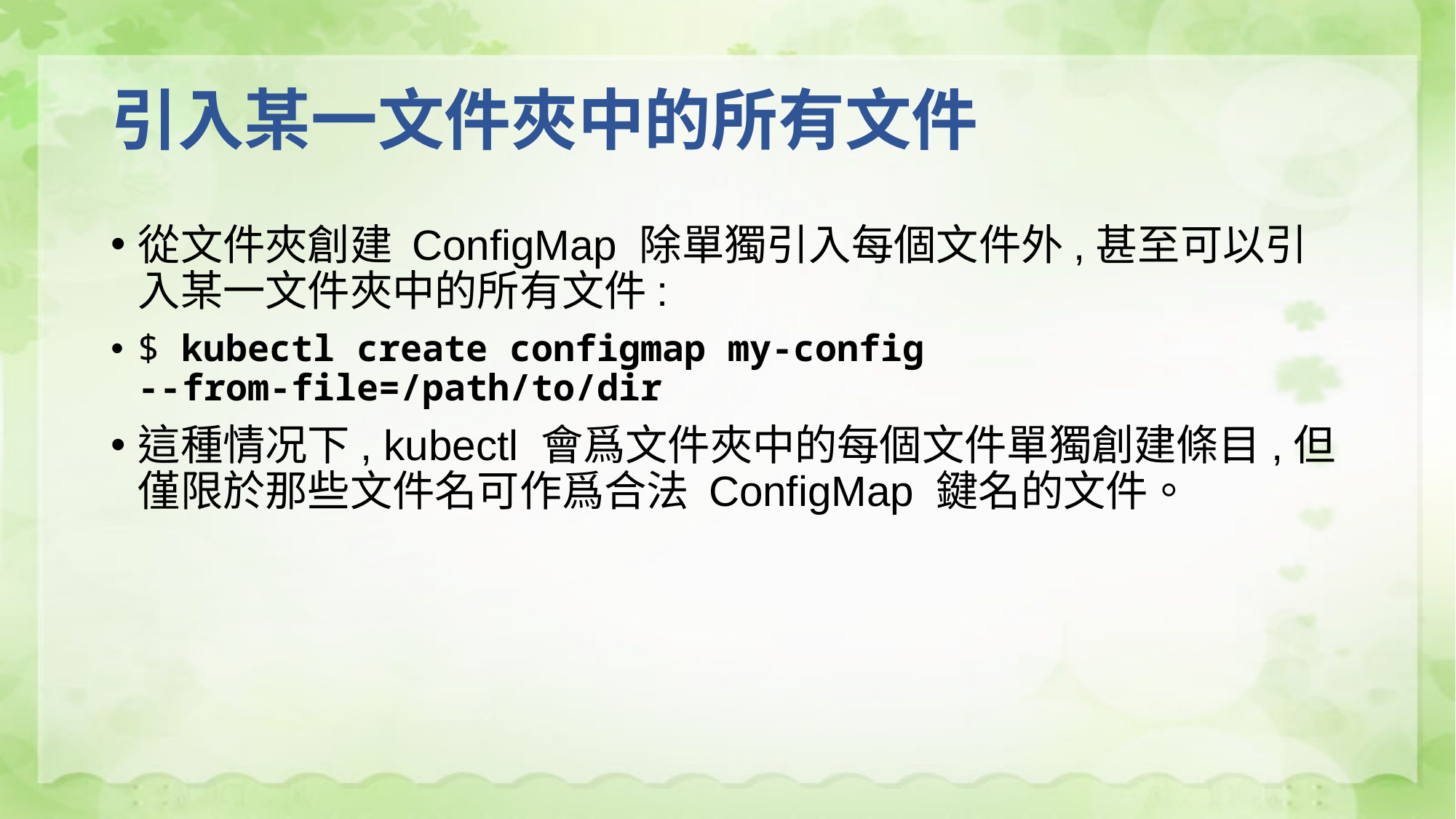

# 引入某一文件夾中的所有文件
從文件夾創建 ConfigMap 除單獨引入每個文件外,甚至可以引入某一文件夾中的所有文件:
$ kubectl create configmap my-config --from-file=/path/to/dir
這種情况下, kubectl 會爲文件夾中的每個文件單獨創建條目,但僅限於那些文件名可作爲合法 ConfigMap 鍵名的文件。